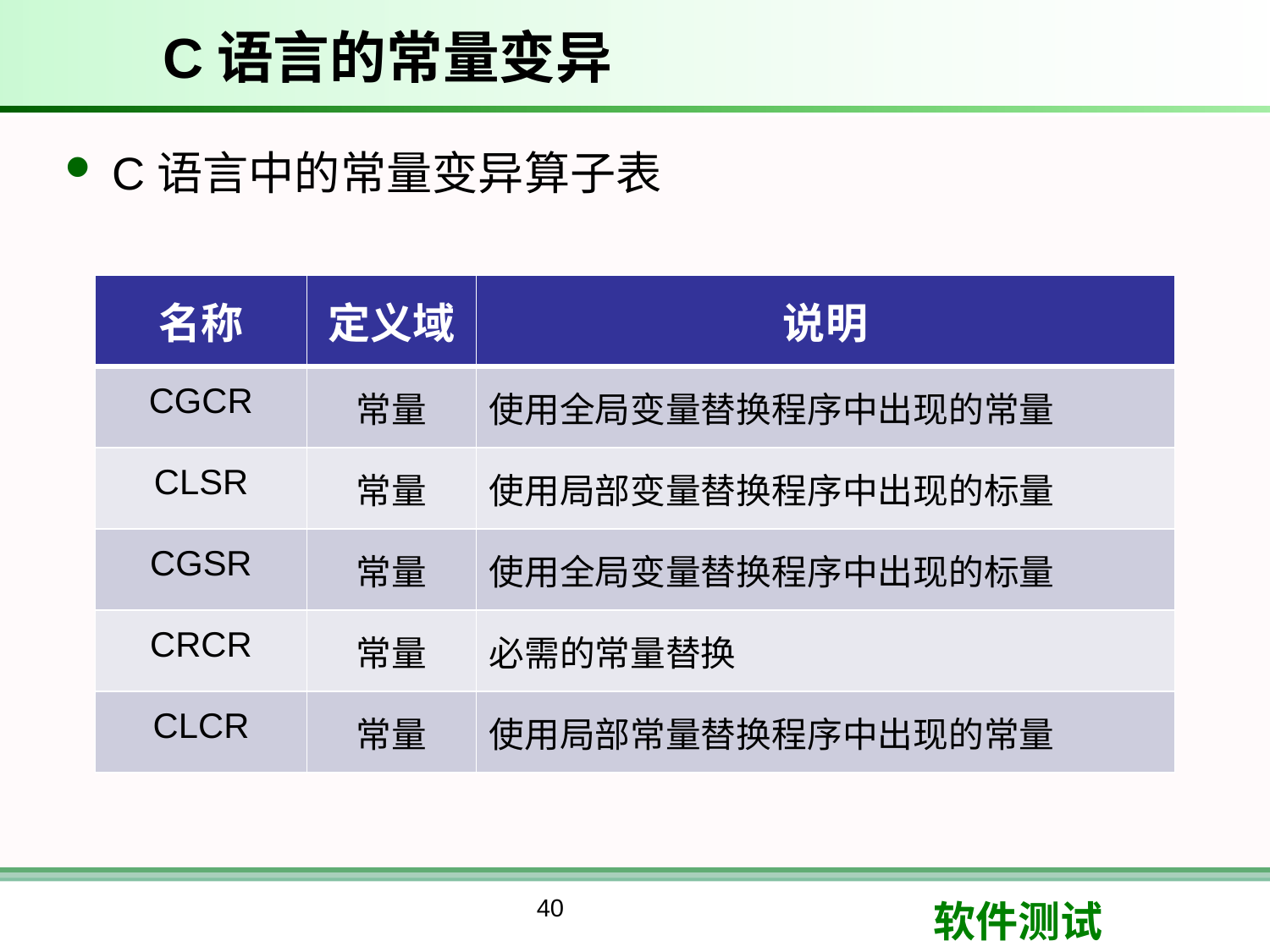

# C语言的常量变异
C语言中的常量变异算子表
| 名称 | 定义域 | 说明 |
| --- | --- | --- |
| CGCR | 常量 | 使用全局变量替换程序中出现的常量 |
| CLSR | 常量 | 使用局部变量替换程序中出现的标量 |
| CGSR | 常量 | 使用全局变量替换程序中出现的标量 |
| CRCR | 常量 | 必需的常量替换 |
| CLCR | 常量 | 使用局部常量替换程序中出现的常量 |
40